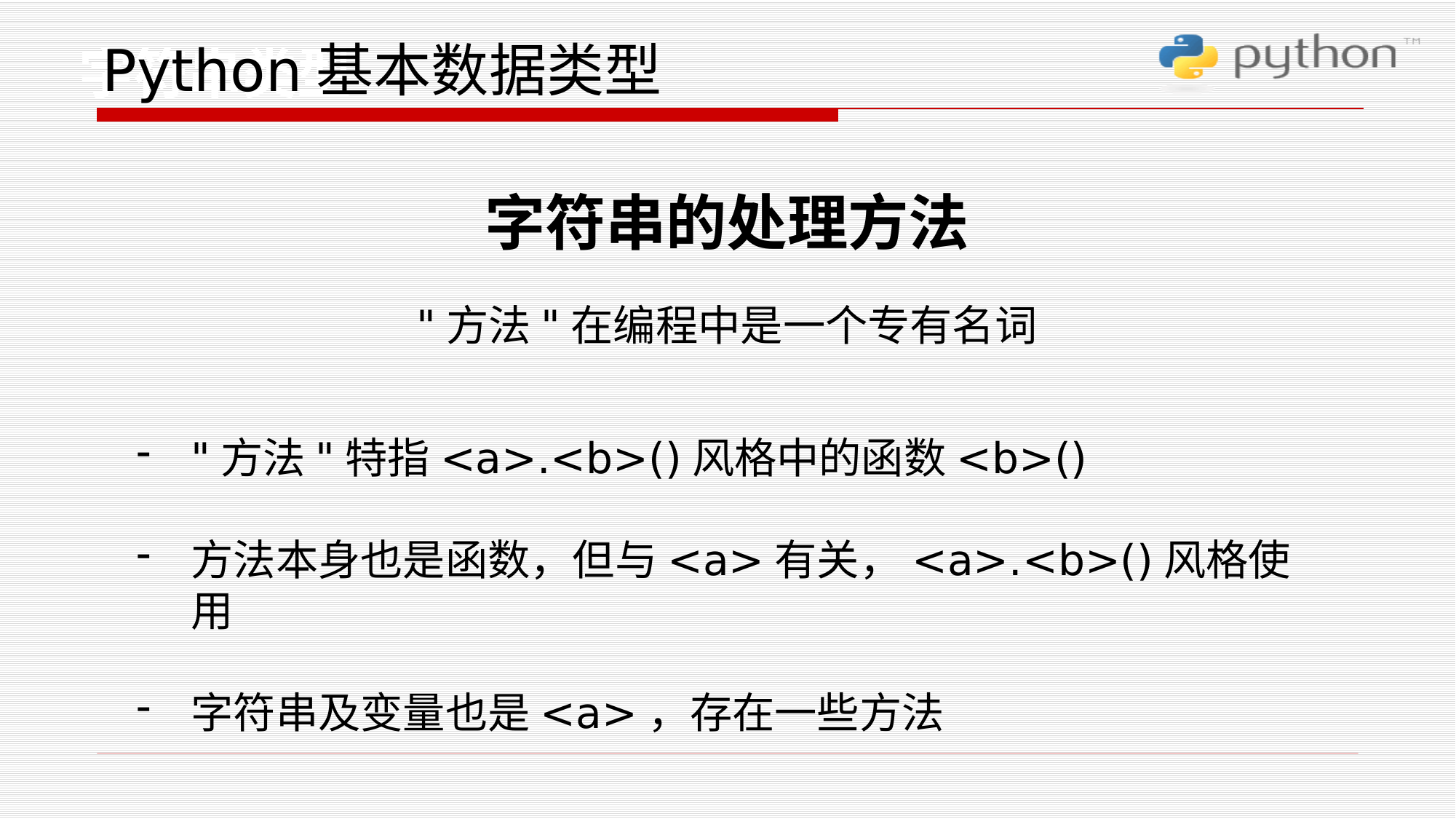

字符串类型
# Python基本数据类型
字符串的处理方法
"方法"在编程中是一个专有名词
"方法"特指<a>.<b>()风格中的函数<b>()

方法本身也是函数，但与<a>有关，<a>.<b>()风格使用

字符串及变量也是<a>，存在一些方法